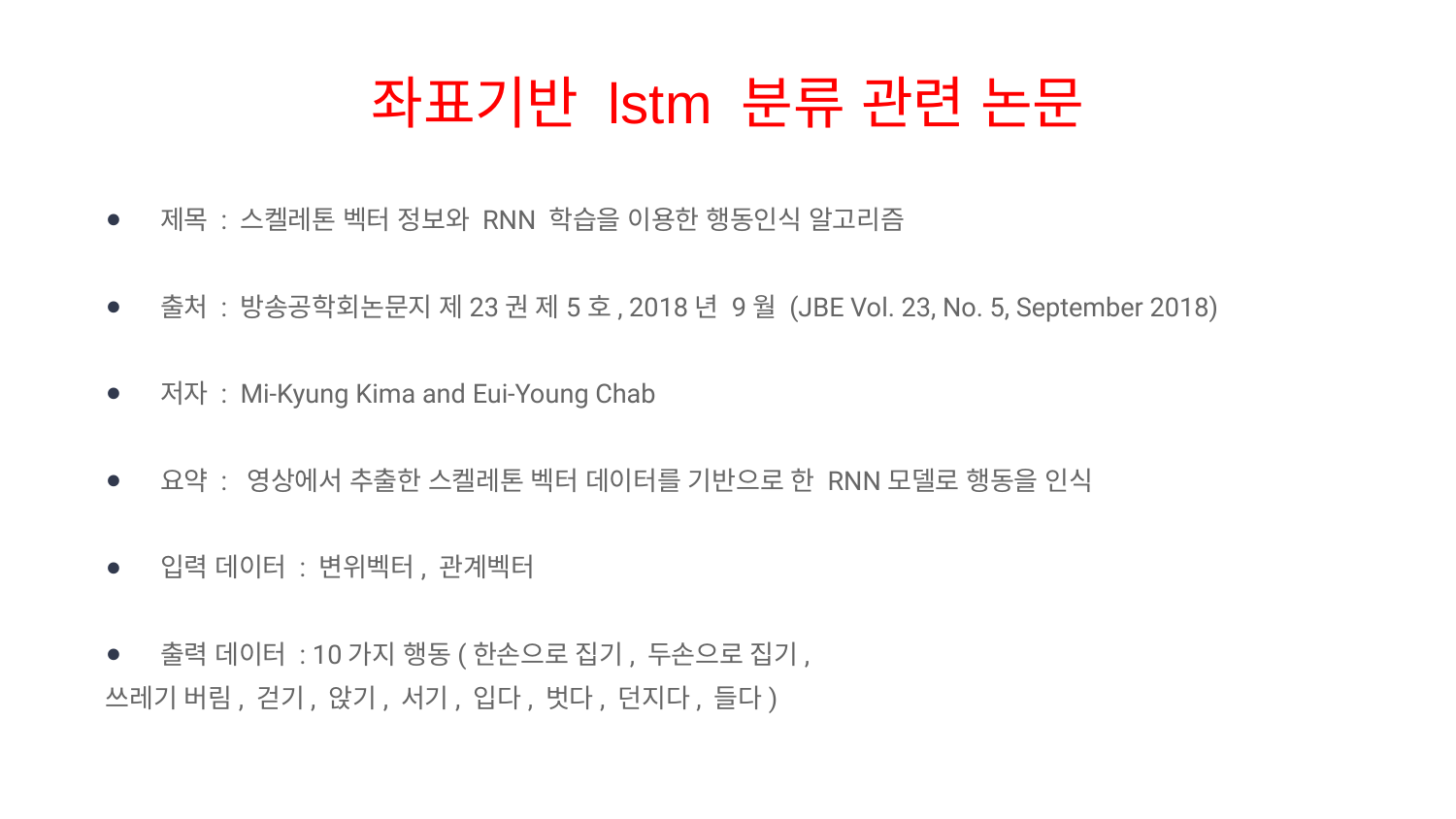

# 좌표기반 lstm 분류 관련 논문
제목 : 스켈레톤 벡터 정보와 RNN 학습을 이용한 행동인식 알고리즘

출처 : 방송공학회논문지 제23권 제5호, 2018년 9월 (JBE Vol. 23, No. 5, September 2018)

저자 :  Mi-Kyung Kima and Eui-Young Chab

요약 :  영상에서 추출한 스켈레톤 벡터 데이터를 기반으로 한 RNN모델로 행동을 인식

입력 데이터 : 변위벡터, 관계벡터

출력 데이터 : 10가지 행동(한손으로 집기, 두손으로 집기,
쓰레기 버림, 걷기, 앉기, 서기, 입다, 벗다, 던지다, 들다)